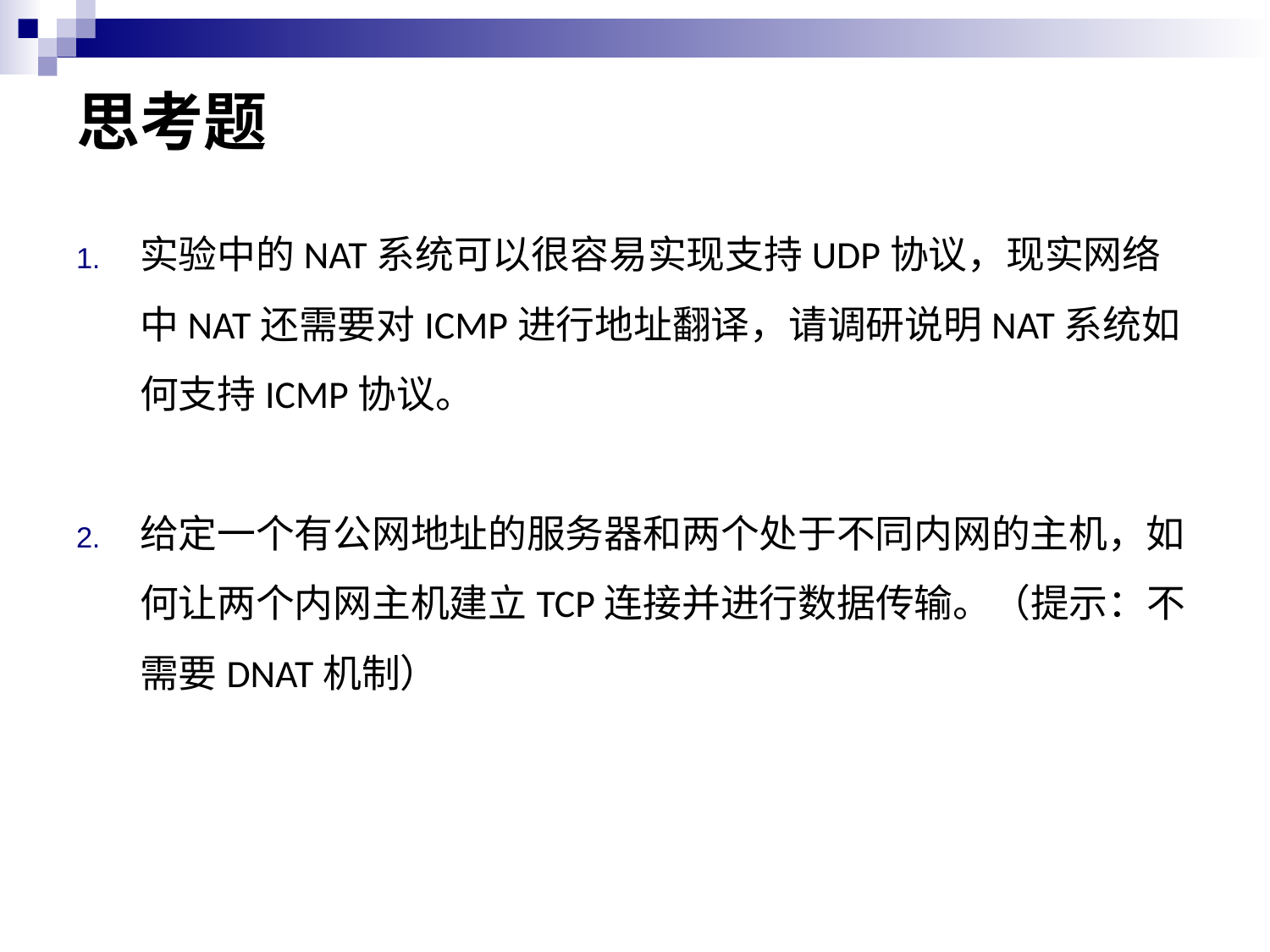

# 思考题
实验中的NAT系统可以很容易实现支持UDP协议，现实网络中NAT还需要对ICMP进行地址翻译，请调研说明NAT系统如何支持ICMP协议。

给定一个有公网地址的服务器和两个处于不同内网的主机，如何让两个内网主机建立TCP连接并进行数据传输。（提示：不需要DNAT机制）
21